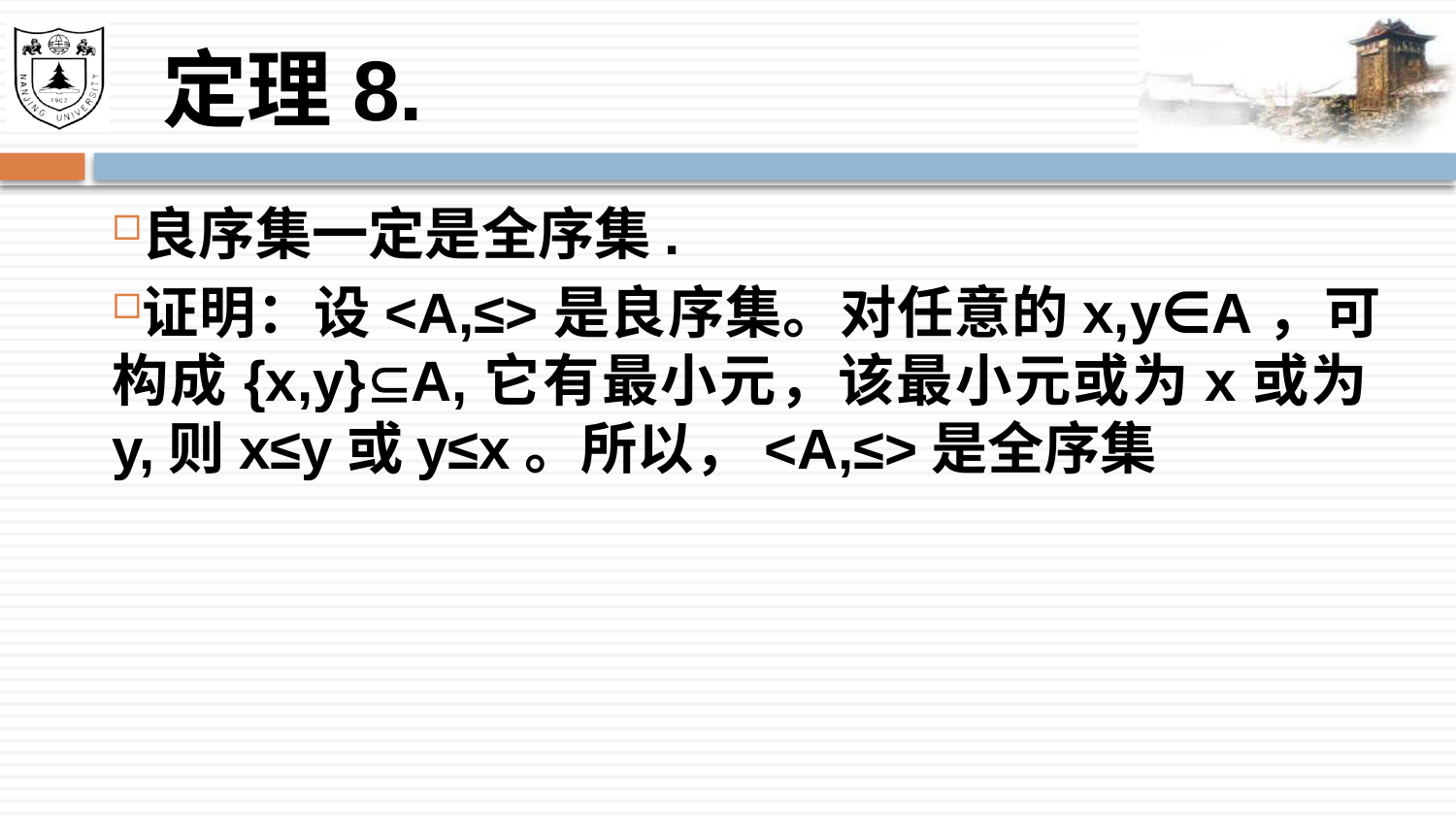

# 定理8.
良序集一定是全序集.
证明：设<A,≤>是良序集。对任意的x,y∈A，可构成{x,y}⊆A,它有最小元，该最小元或为x或为y,则x≤y或y≤x。所以，<A,≤>是全序集